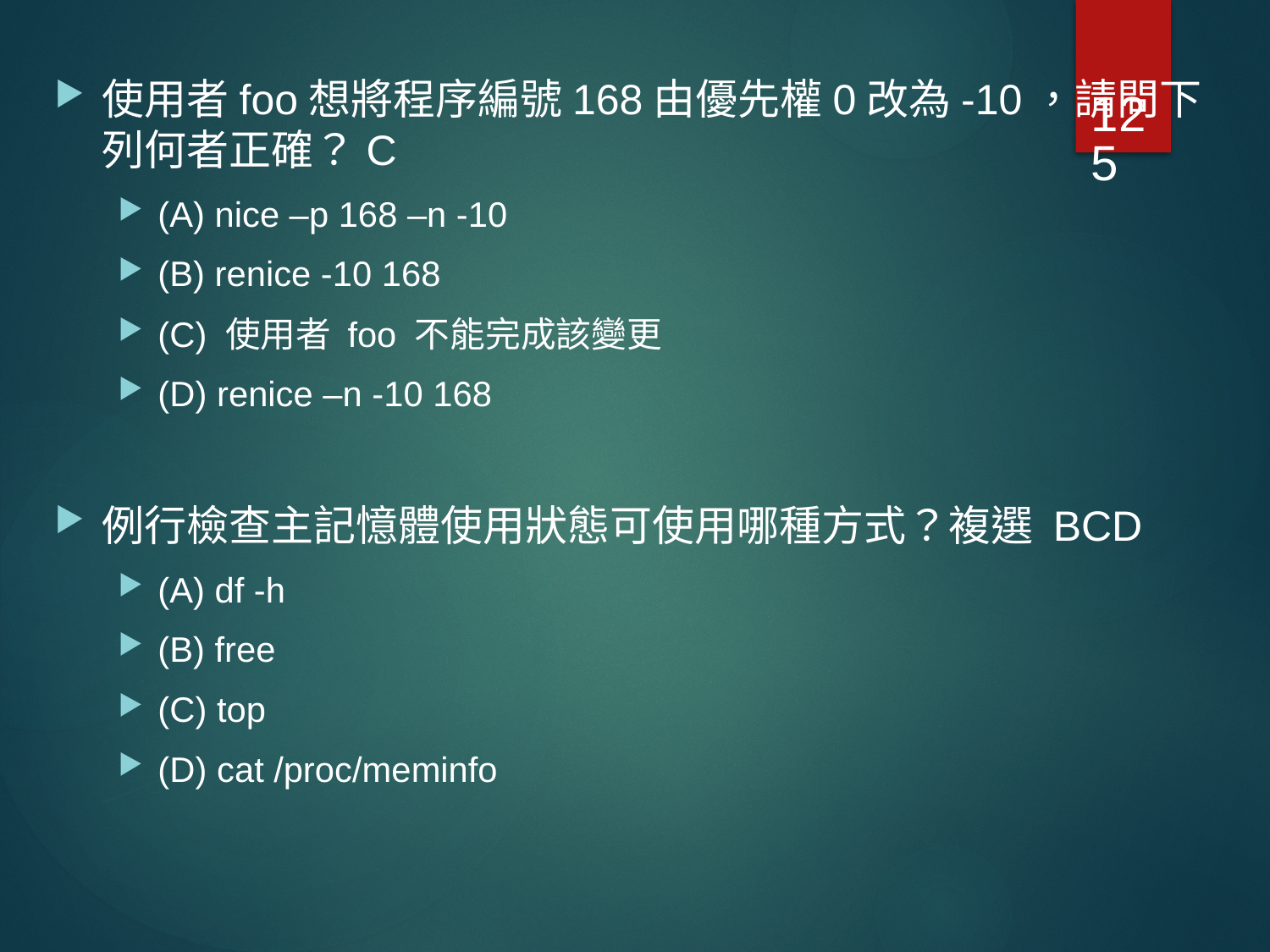

125
使用者foo想將程序編號168由優先權0改為-10，請問下列何者正確？C
(A) nice –p 168 –n -10
(B) renice -10 168
(C) 使用者 foo 不能完成該變更
(D) renice –n -10 168

例行檢查主記憶體使用狀態可使用哪種方式？複選 BCD
(A) df -h
(B) free
(C) top
(D) cat /proc/meminfo